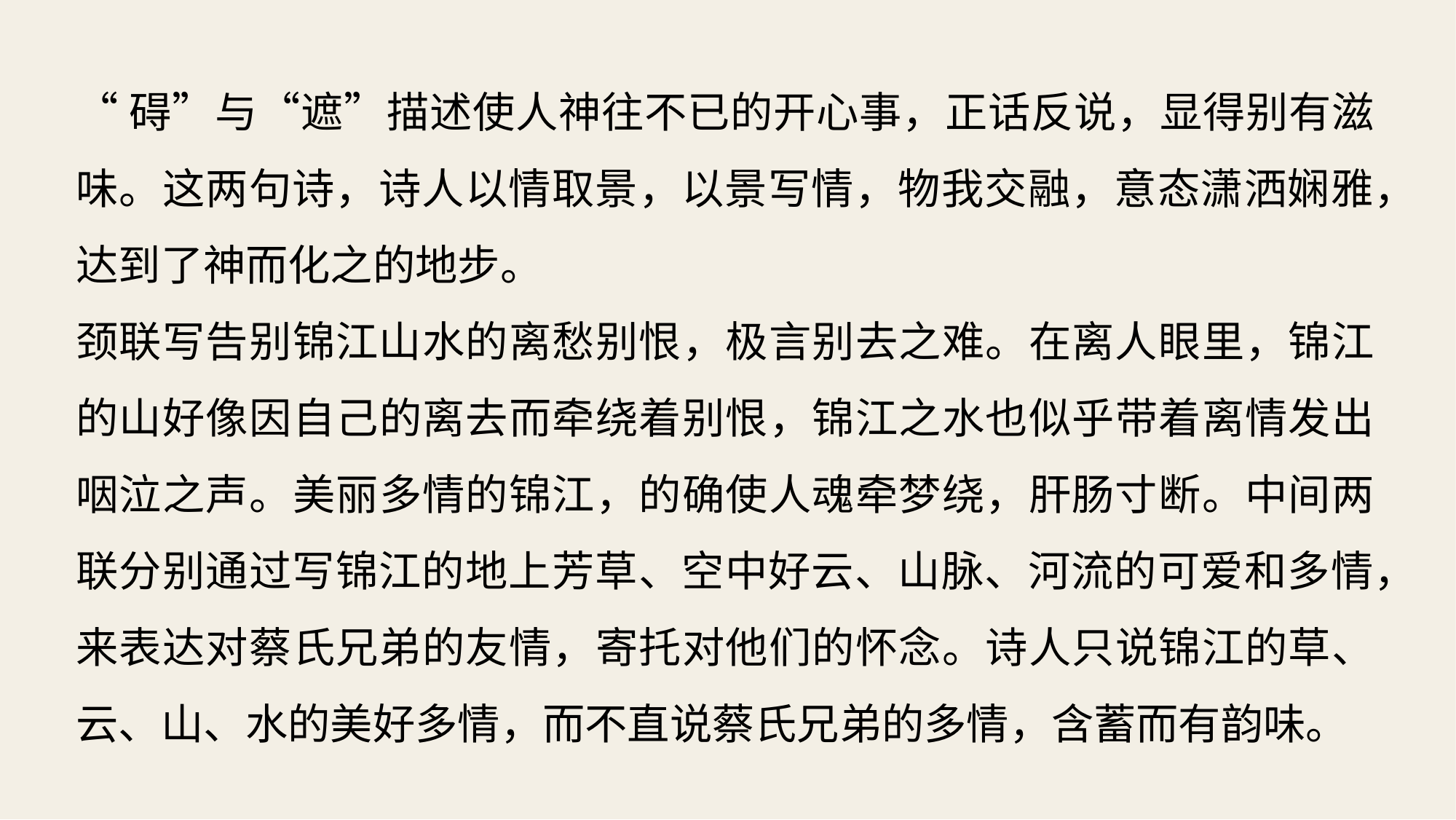

“碍”与“遮”描述使人神往不已的开心事，正话反说，显得别有滋味。这两句诗，诗人以情取景，以景写情，物我交融，意态潇洒娴雅，达到了神而化之的地步。
颈联写告别锦江山水的离愁别恨，极言别去之难。在离人眼里，锦江的山好像因自己的离去而牵绕着别恨，锦江之水也似乎带着离情发出咽泣之声。美丽多情的锦江，的确使人魂牵梦绕，肝肠寸断。中间两联分别通过写锦江的地上芳草、空中好云、山脉、河流的可爱和多情，来表达对蔡氏兄弟的友情，寄托对他们的怀念。诗人只说锦江的草、云、山、水的美好多情，而不直说蔡氏兄弟的多情，含蓄而有韵味。